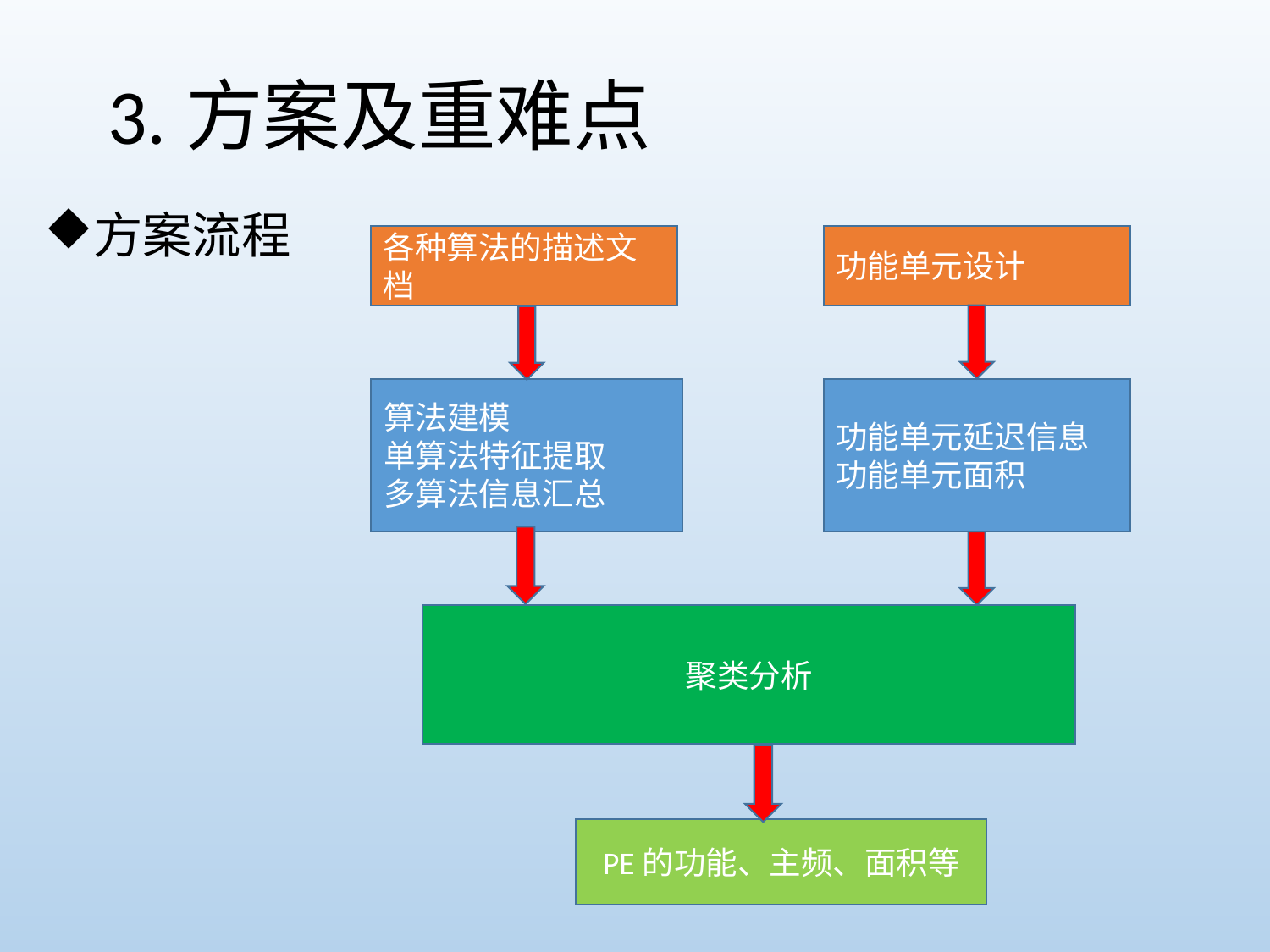

# 3.方案及重难点
方案流程
各种算法的描述文档
功能单元设计

算法建模
单算法特征提取
多算法信息汇总
功能单元延迟信息
功能单元面积

聚类分析

PE的功能、主频、面积等